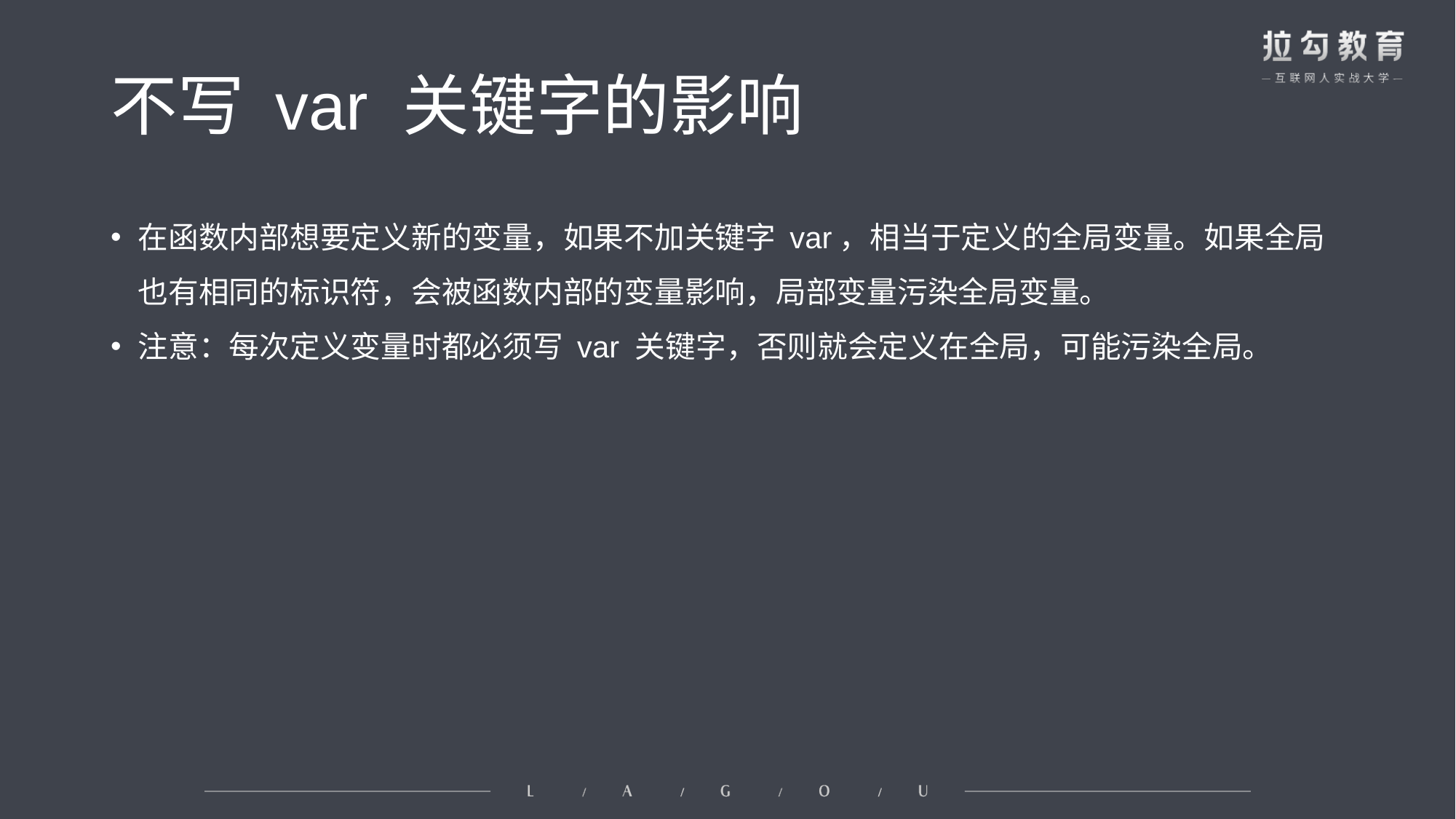

# 不写 var 关键字的影响
在函数内部想要定义新的变量，如果不加关键字 var，相当于定义的全局变量。如果全局也有相同的标识符，会被函数内部的变量影响，局部变量污染全局变量。
注意：每次定义变量时都必须写 var 关键字，否则就会定义在全局，可能污染全局。